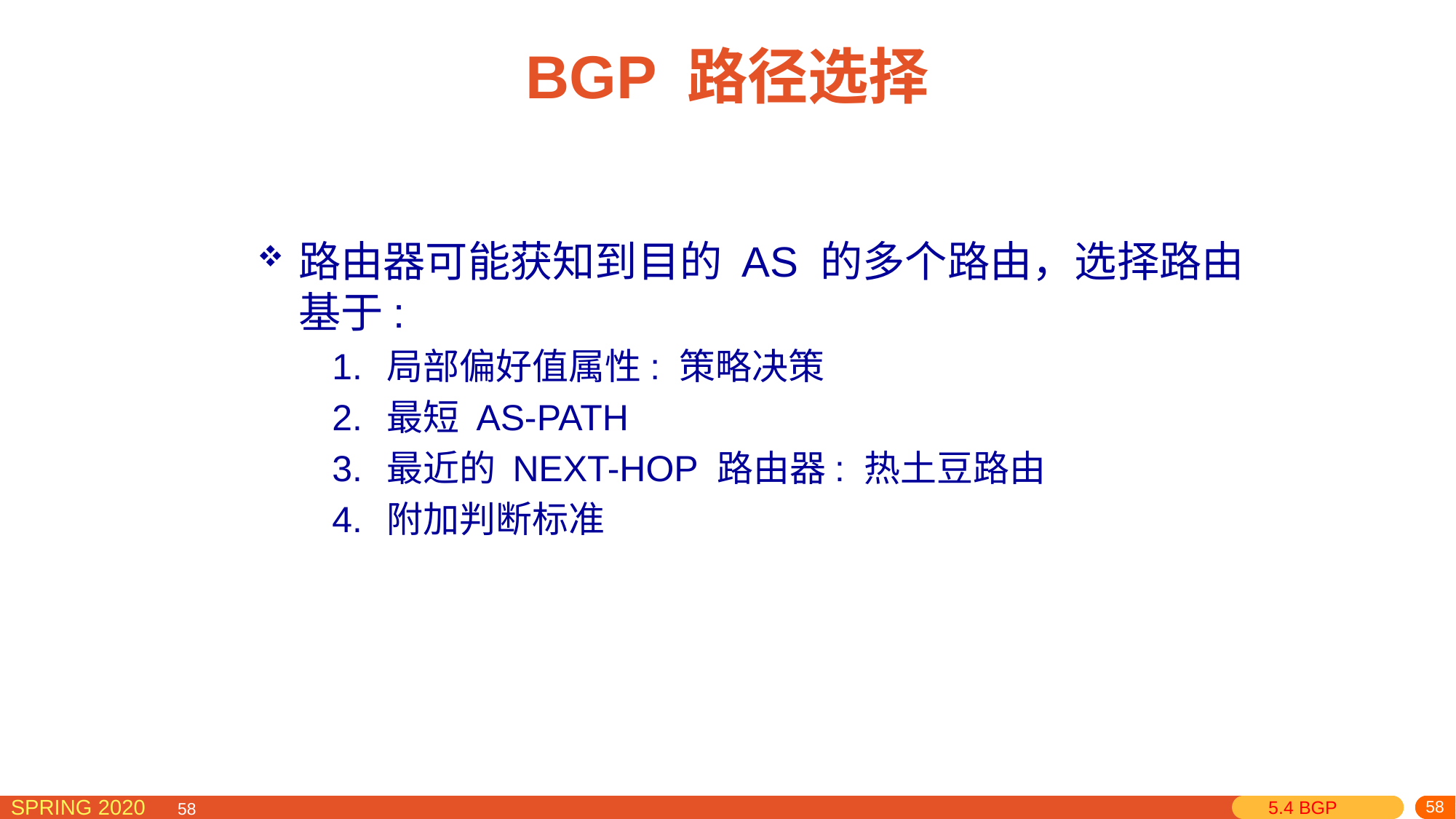

# BGP 路径选择
路由器可能获知到目的 AS 的多个路由，选择路由基于:
局部偏好值属性: 策略决策
最短 AS-PATH
最近的 NEXT-HOP 路由器: 热土豆路由
附加判断标准
5.4 BGP